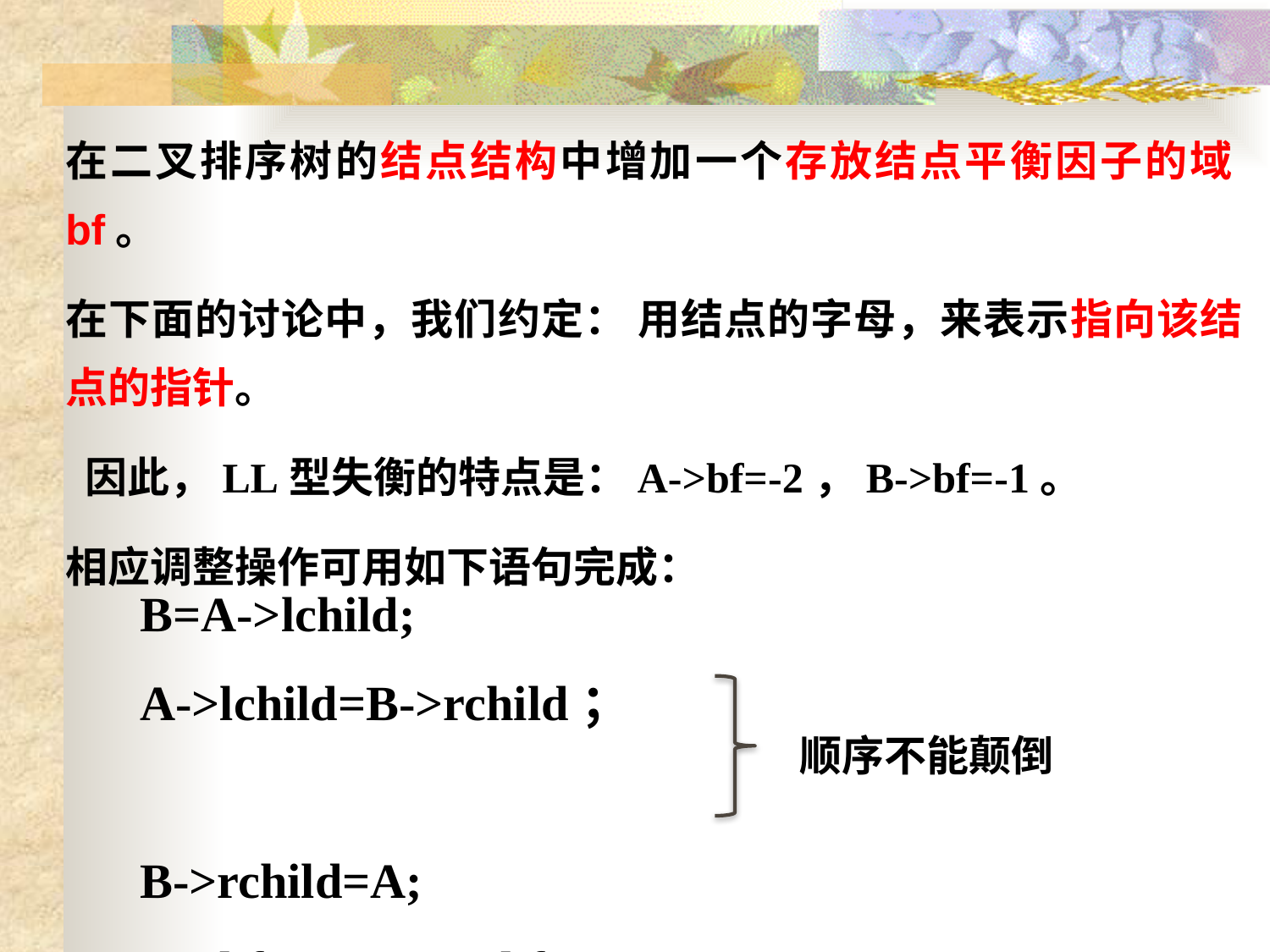

在二叉排序树的结点结构中增加一个存放结点平衡因子的域bf。
在下面的讨论中，我们约定： 用结点的字母，来表示指向该结点的指针。
 因此，LL型失衡的特点是：A->bf=-2，B->bf=-1。
相应调整操作可用如下语句完成：
 B=A->lchild;
 A->lchild=B->rchild；
 B->rchild=A;
 A->bf=0；   B->bf=0；

顺序不能颠倒